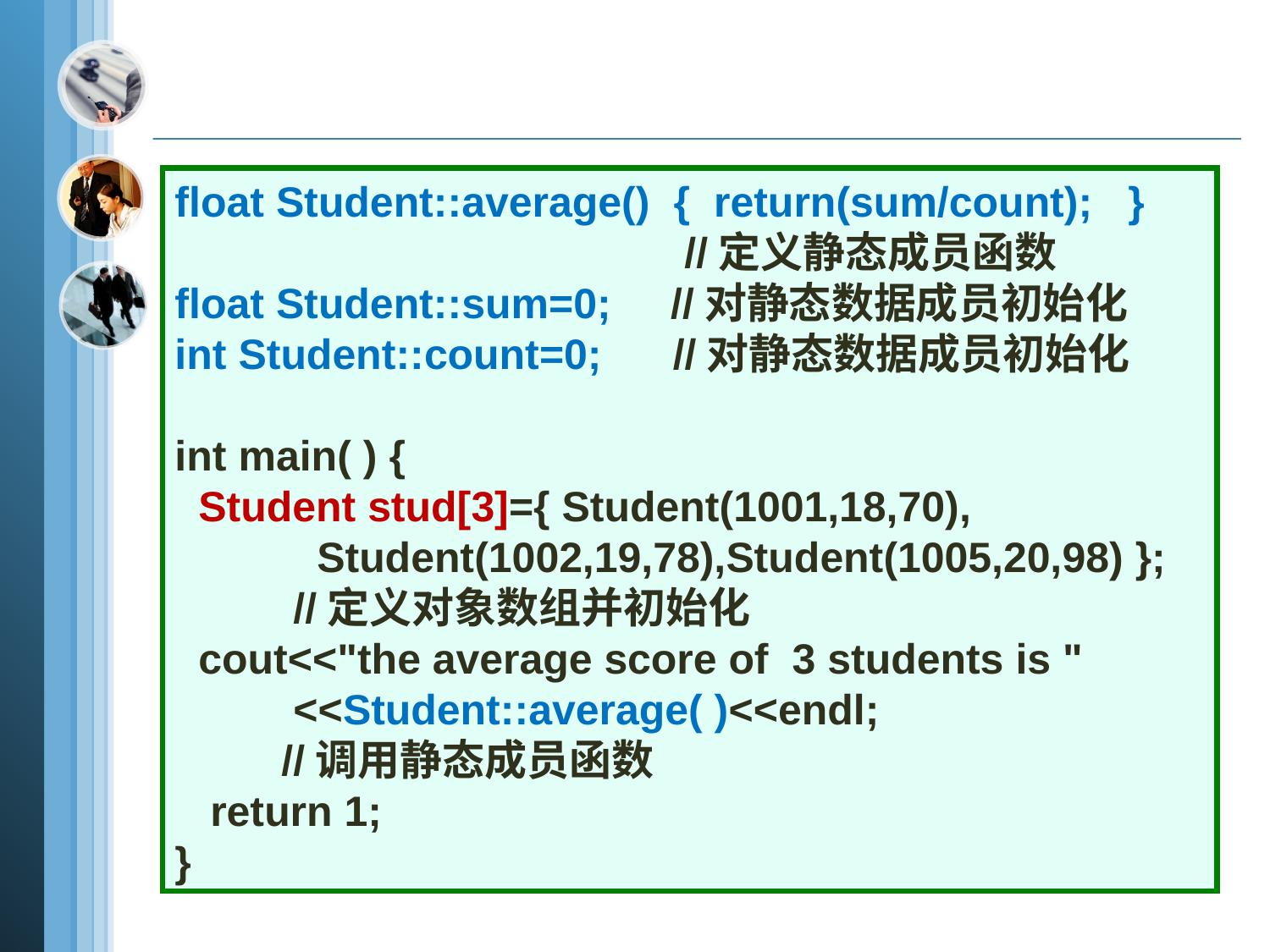

float Student::average()  {  return(sum/count);   }
                                           //定义静态成员函数
float Student::sum=0;     //对静态数据成员初始化
int Student::count=0;      //对静态数据成员初始化

int main( ) {
  Student stud[3]={ Student(1001,18,70),
            Student(1002,19,78),Student(1005,20,98) };
          //定义对象数组并初始化
  cout<<"the average score of  3 students is "
          <<Student::average( )<<endl;
         //调用静态成员函数
   return 1;
}